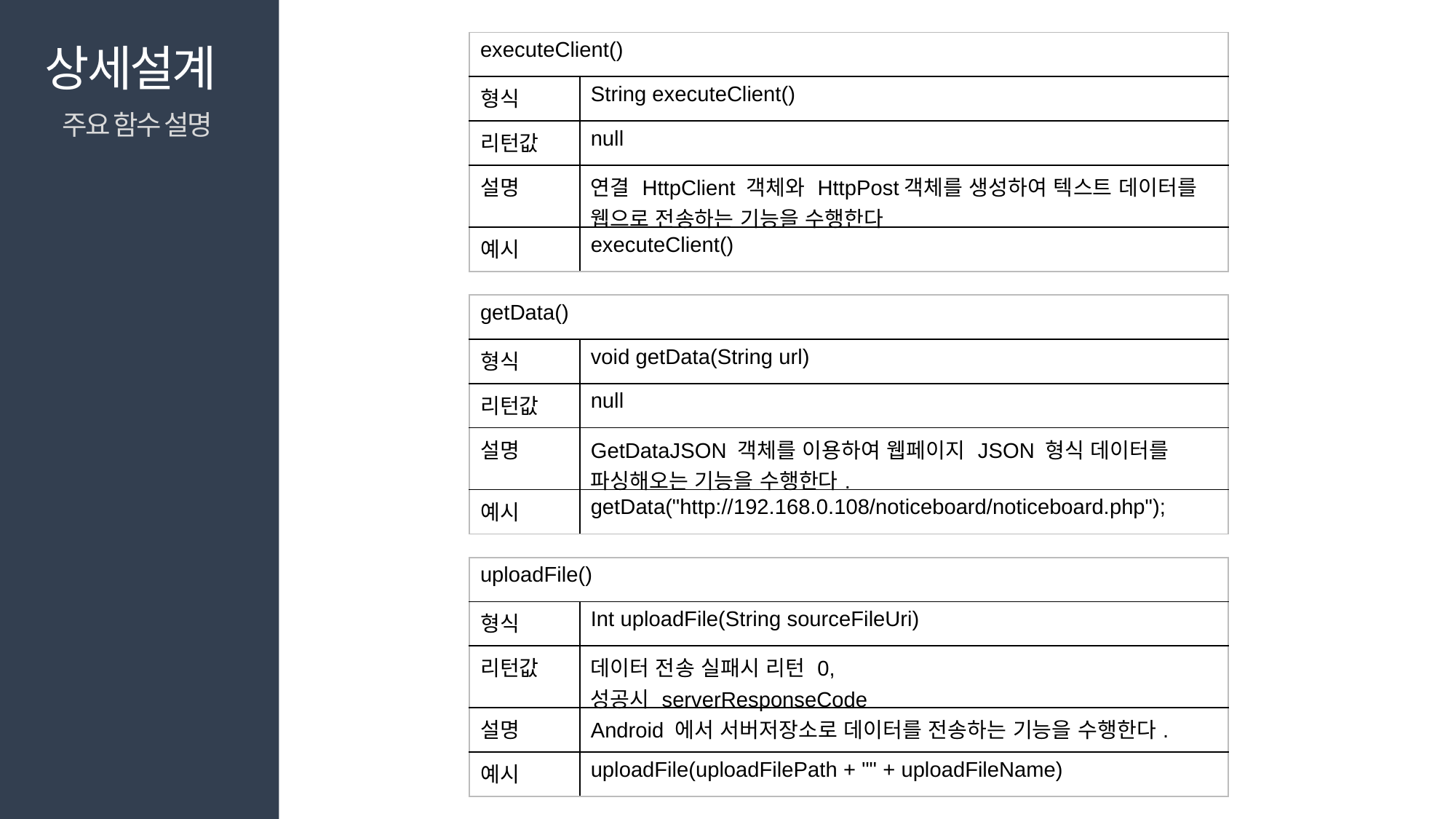

상세설계
| executeClient() |  |
| --- | --- |
| 형식 | String executeClient() |
| 리턴값 | null |
| 설명 | 연결 HttpClient 객체와 HttpPost객체를 생성하여 텍스트 데이터를 웹으로 전송하는 기능을 수행한다 |
| 예시 | executeClient() |
주요 함수 설명
| getData() |  |
| --- | --- |
| 형식 | void getData(String url) |
| 리턴값 | null |
| 설명 | GetDataJSON 객체를 이용하여 웹페이지 JSON 형식 데이터를 파싱해오는 기능을 수행한다. |
| 예시 | getData("http://192.168.0.108/noticeboard/noticeboard.php"); |
| uploadFile() |  |
| --- | --- |
| 형식 | Int uploadFile(String sourceFileUri) |
| 리턴값 | 데이터 전송 실패시 리턴 0, 성공시 serverResponseCode |
| 설명 | Android 에서 서버저장소로 데이터를 전송하는 기능을 수행한다. |
| 예시 | uploadFile(uploadFilePath + "" + uploadFileName) |